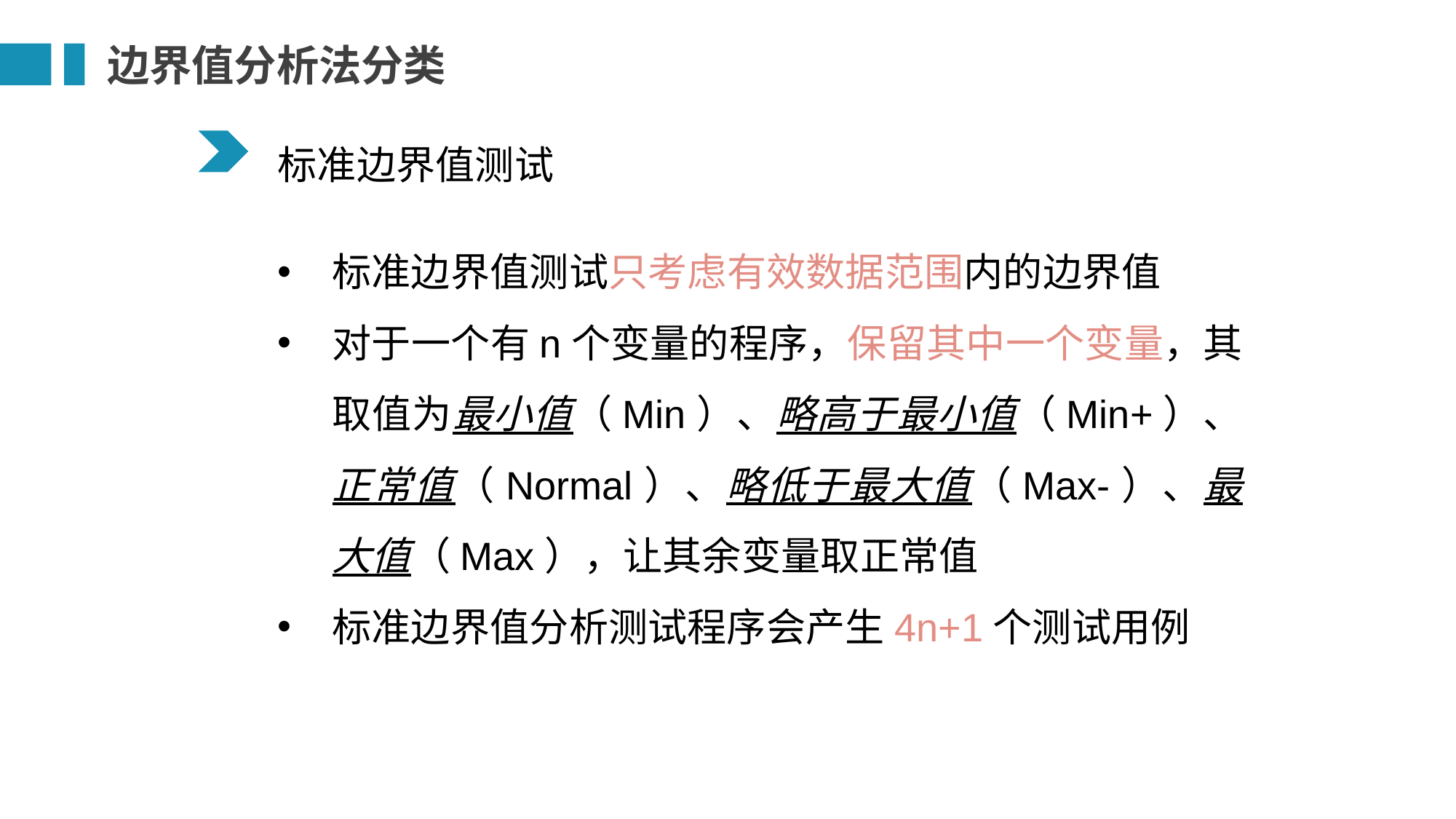

边界值分析法分类

标准边界值测试

标准边界值测试只考虑有效数据范围内的边界值
对于一个有n个变量的程序，保留其中一个变量，其取值为最小值（Min）、略高于最小值（Min+）、正常值（Normal）、略低于最大值（Max-）、最大值（Max），让其余变量取正常值
标准边界值分析测试程序会产生4n+1个测试用例
38